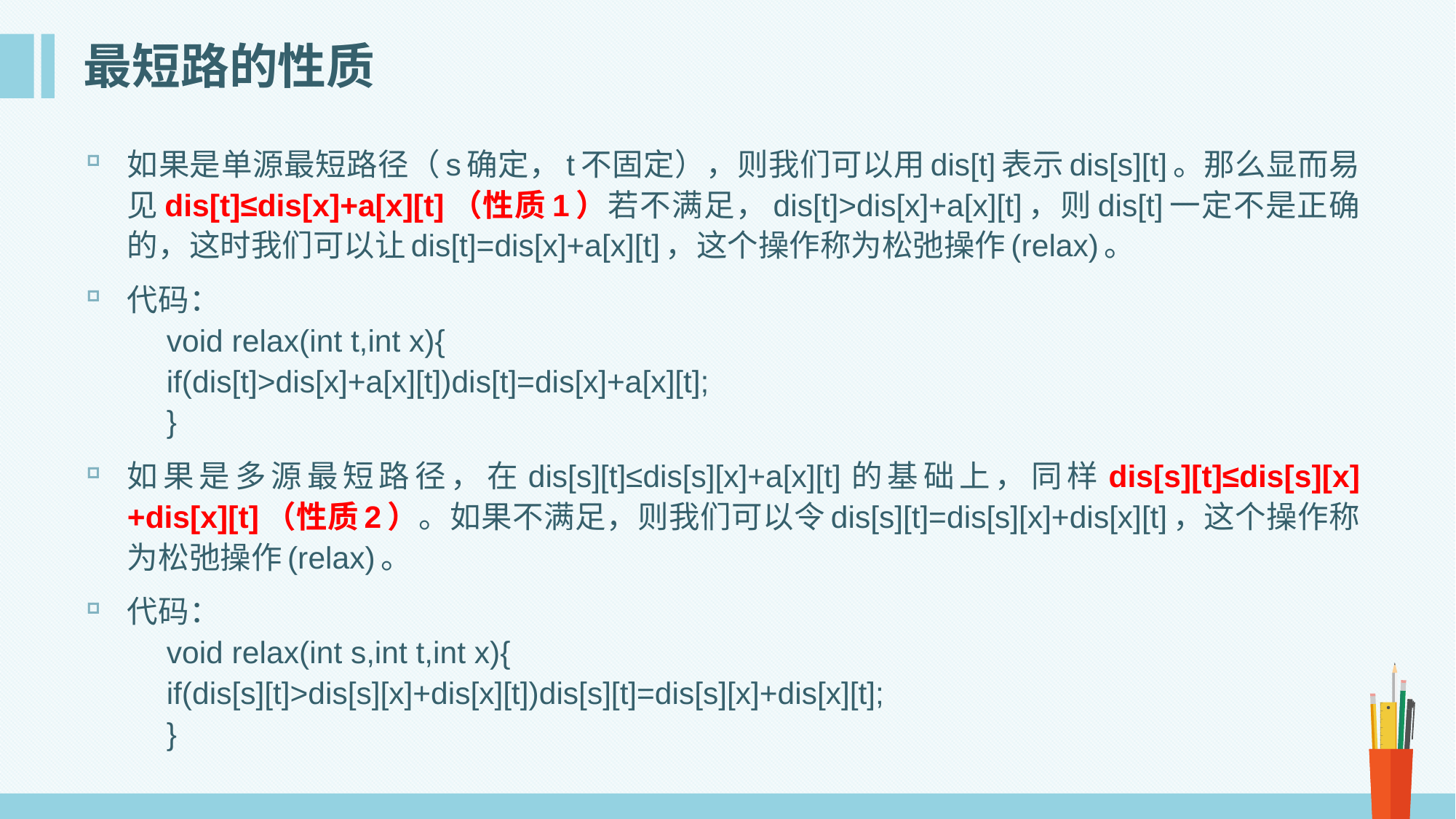

# 最短路的性质
如果是单源最短路径（s确定，t不固定），则我们可以用dis[t]表示dis[s][t]。那么显而易见dis[t]≤dis[x]+a[x][t]（性质1）若不满足，dis[t]>dis[x]+a[x][t]，则dis[t]一定不是正确的，这时我们可以让dis[t]=dis[x]+a[x][t]，这个操作称为松弛操作(relax)。
代码：
	void relax(int t,int x){
  		if(dis[t]>dis[x]+a[x][t])dis[t]=dis[x]+a[x][t];
	}
如果是多源最短路径，在dis[s][t]≤dis[s][x]+a[x][t]的基础上，同样dis[s][t]≤dis[s][x]+dis[x][t]（性质2）。如果不满足，则我们可以令dis[s][t]=dis[s][x]+dis[x][t]，这个操作称为松弛操作(relax)。
代码：
	void relax(int s,int t,int x){
  		if(dis[s][t]>dis[s][x]+dis[x][t])dis[s][t]=dis[s][x]+dis[x][t];
	}